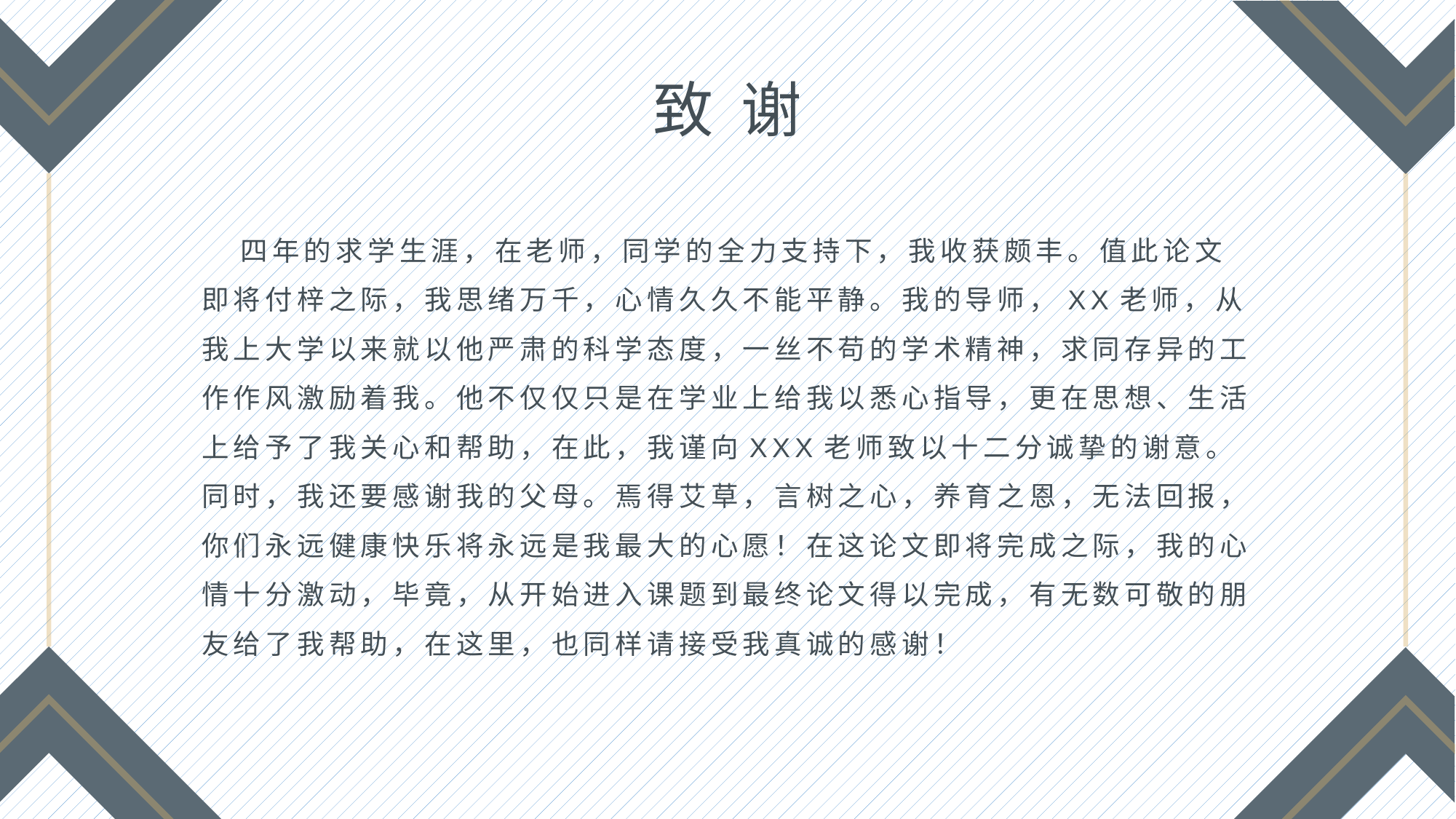

致  谢
   四年的求学生涯，在老师，同学的全力支持下，我收获颇丰。值此论文即将付梓之际，我思绪万千，心情久久不能平静。我的导师，XX老师，从我上大学以来就以他严肃的科学态度，一丝不苟的学术精神，求同存异的工作作风激励着我。他不仅仅只是在学业上给我以悉心指导，更在思想、生活上给予了我关心和帮助，在此，我谨向XXX老师致以十二分诚挚的谢意。同时，我还要感谢我的父母。焉得艾草，言树之心，养育之恩，无法回报，你们永远健康快乐将永远是我最大的心愿！在这论文即将完成之际，我的心情十分激动，毕竟，从开始进入课题到最终论文得以完成，有无数可敬的朋友给了我帮助，在这里，也同样请接受我真诚的感谢！